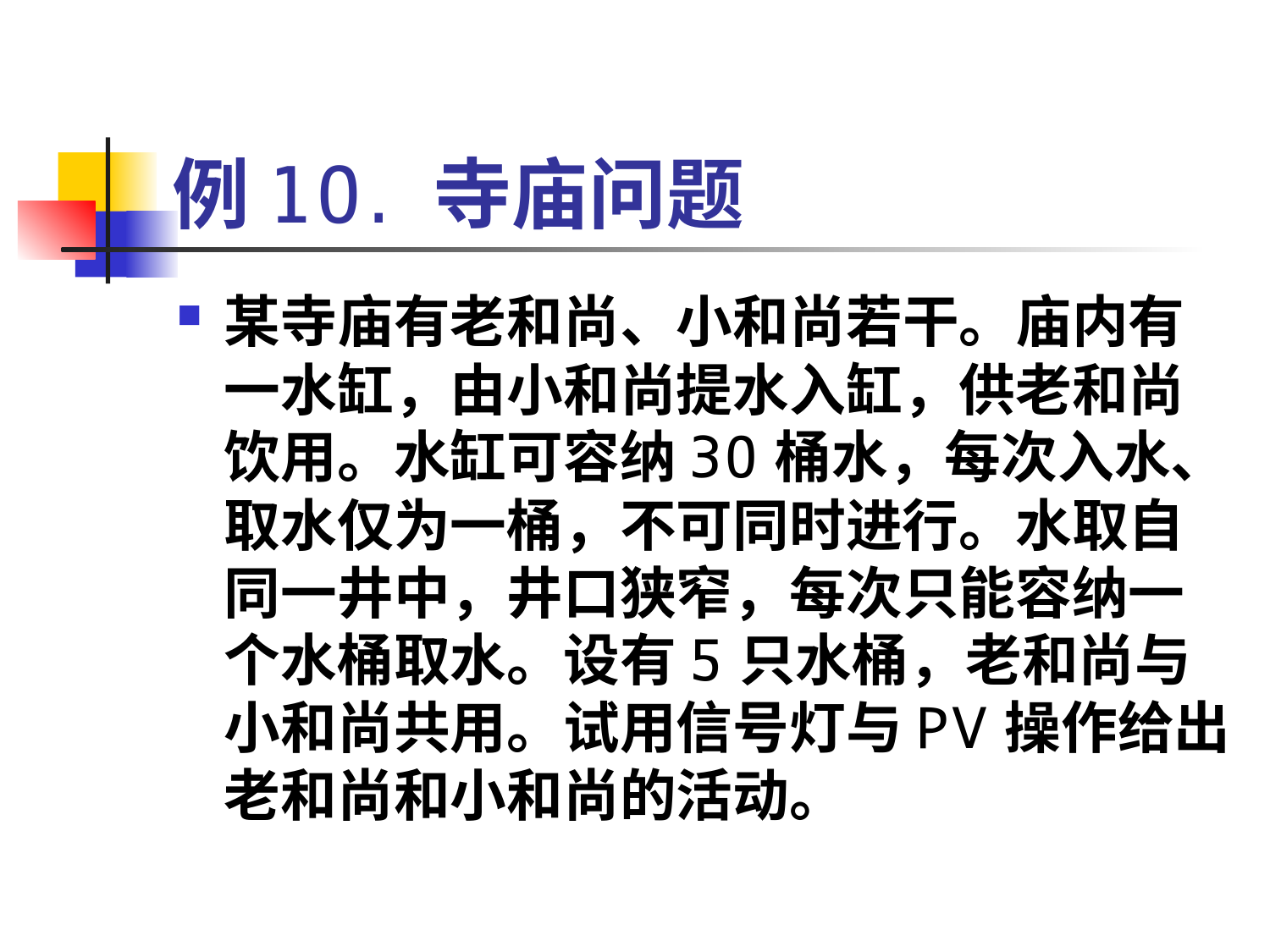

# 例10. 寺庙问题
某寺庙有老和尚、小和尚若干。庙内有一水缸，由小和尚提水入缸，供老和尚饮用。水缸可容纳30桶水，每次入水、取水仅为一桶，不可同时进行。水取自同一井中，井口狭窄，每次只能容纳一个水桶取水。设有5只水桶，老和尚与小和尚共用。试用信号灯与PV操作给出老和尚和小和尚的活动。